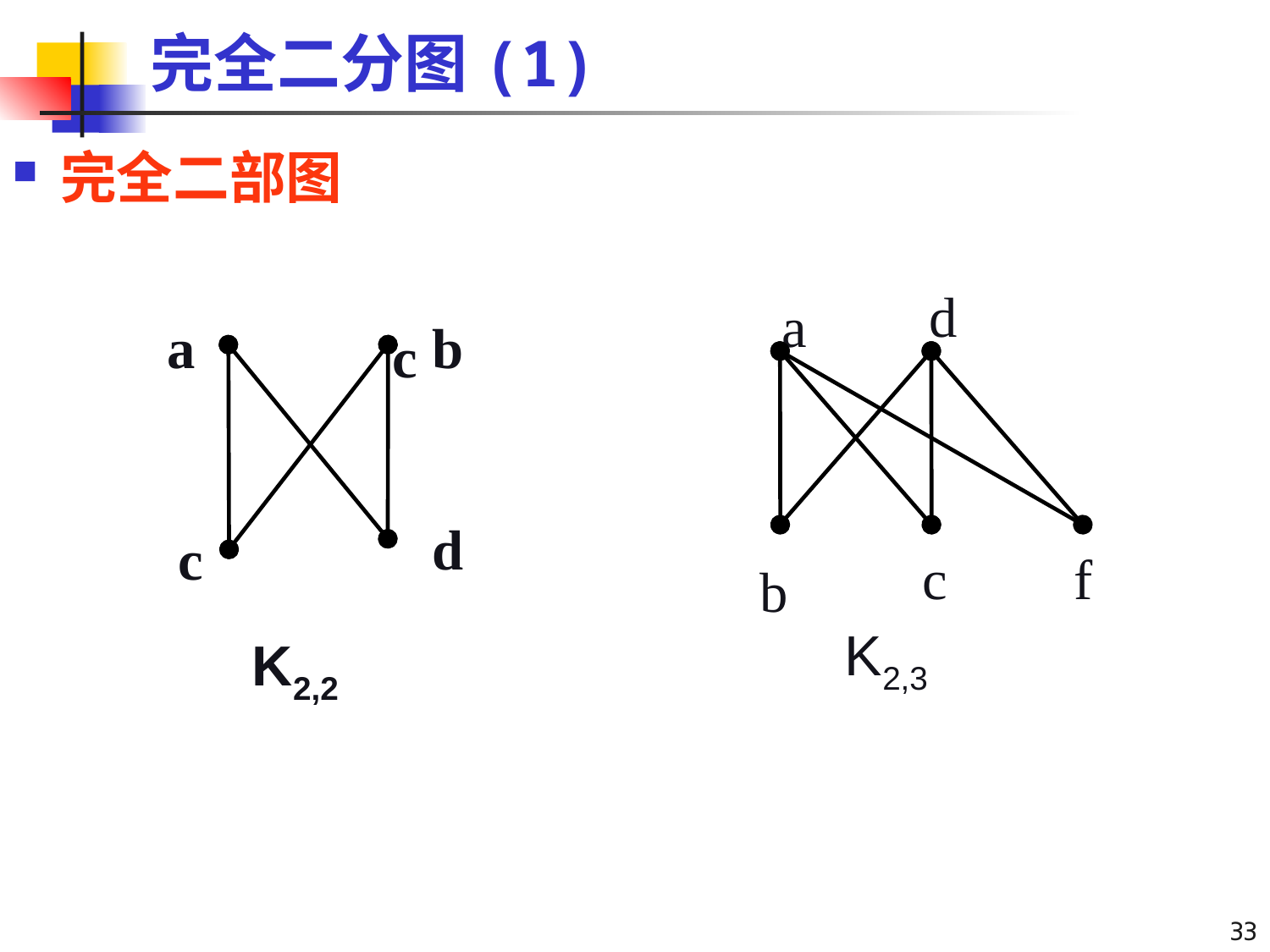

# 完全二分图(1)
完全二部图
d
a

c
f
b
a
b
c

d
c
K2,3
K2,2
33